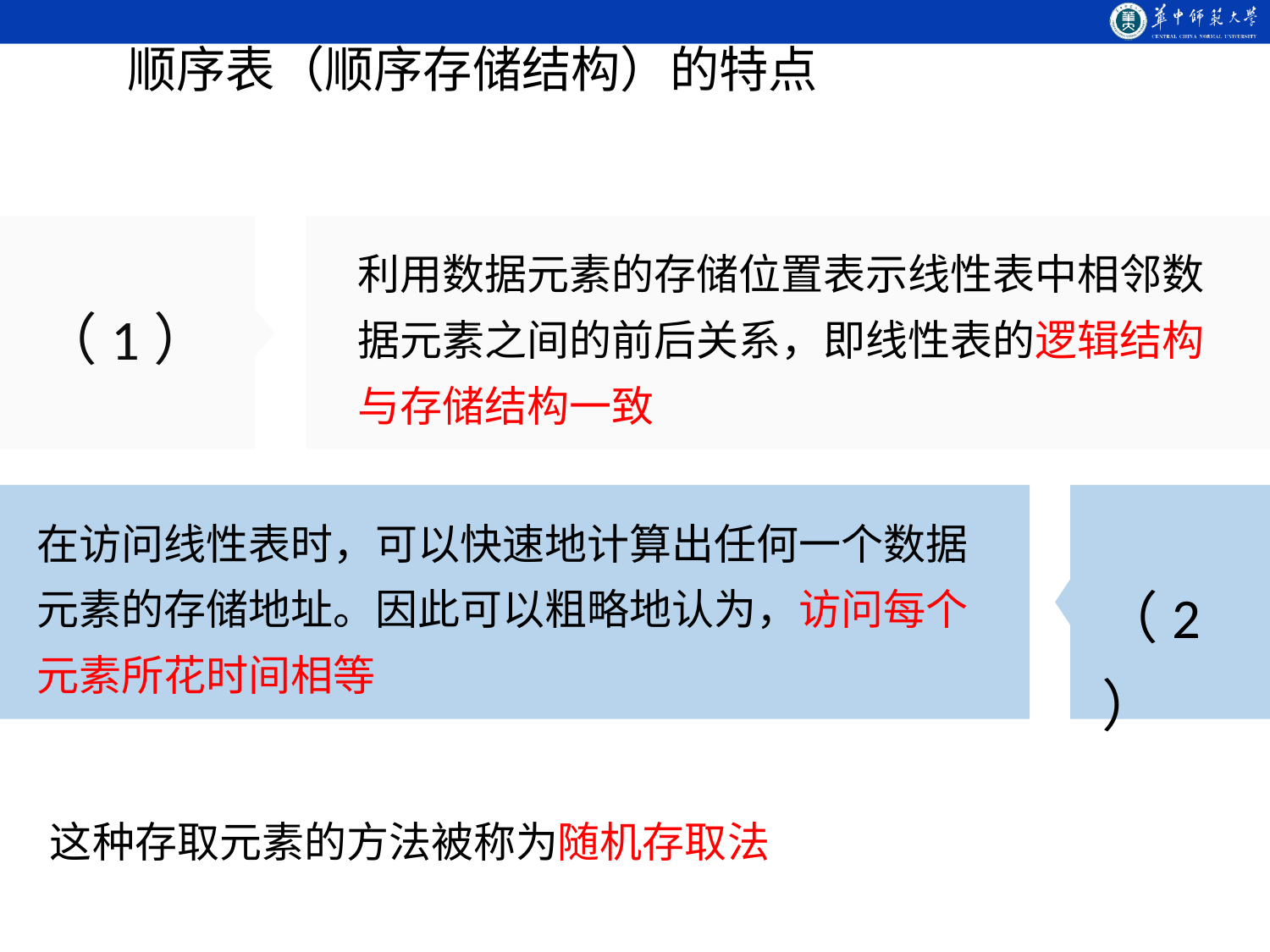

顺序表（顺序存储结构）的特点

利用数据元素的存储位置表示线性表中相邻数据元素之间的前后关系，即线性表的逻辑结构与存储结构一致
（1）

在访问线性表时，可以快速地计算出任何一个数据元素的存储地址。因此可以粗略地认为，访问每个元素所花时间相等
（2）
　这种存取元素的方法被称为随机存取法